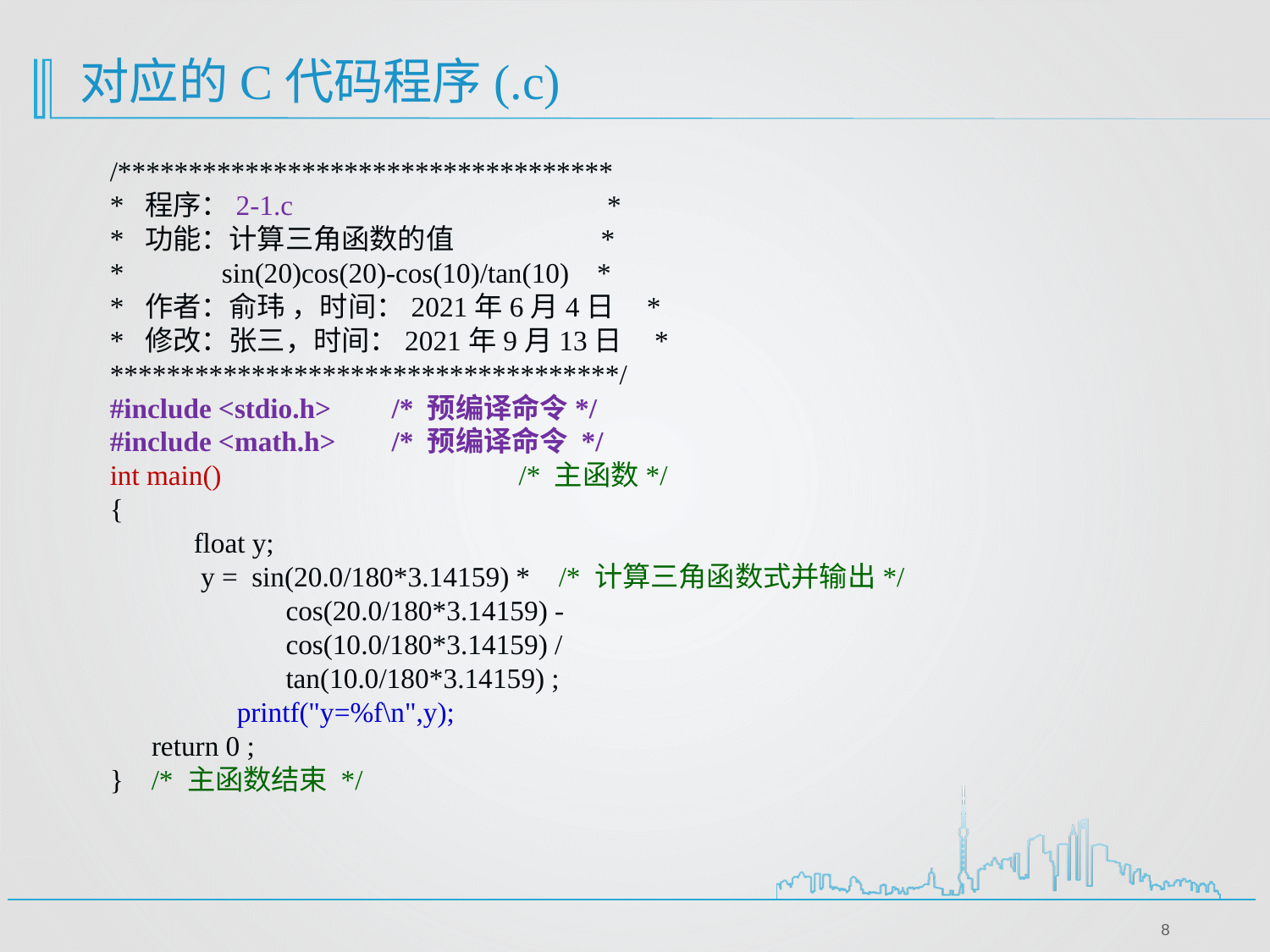

# 对应的C代码程序(.c)
/***********************************
*  程序：2-1.c                                             *
*  功能：计算三角函数的值                      *
*              sin(20)cos(20)-cos(10)/tan(10)    *
*  作者：俞玮 ，时间：2021年6月4日    *
*  修改：张三，时间：2021年9月13日    *
************************************/
#include <stdio.h>	    /* 预编译命令*/
#include <math.h>	    /* 预编译命令 */
int main()   		    /* 主函数*/
{
            float y;
             y =  sin(20.0/180*3.14159) *    /* 计算三角函数式并输出*/
	       cos(20.0/180*3.14159) -
	       cos(10.0/180*3.14159) /
	       tan(10.0/180*3.14159) ;
	printf("y=%f\n",y);
      return 0 ;
}    /* 主函数结束 */

8